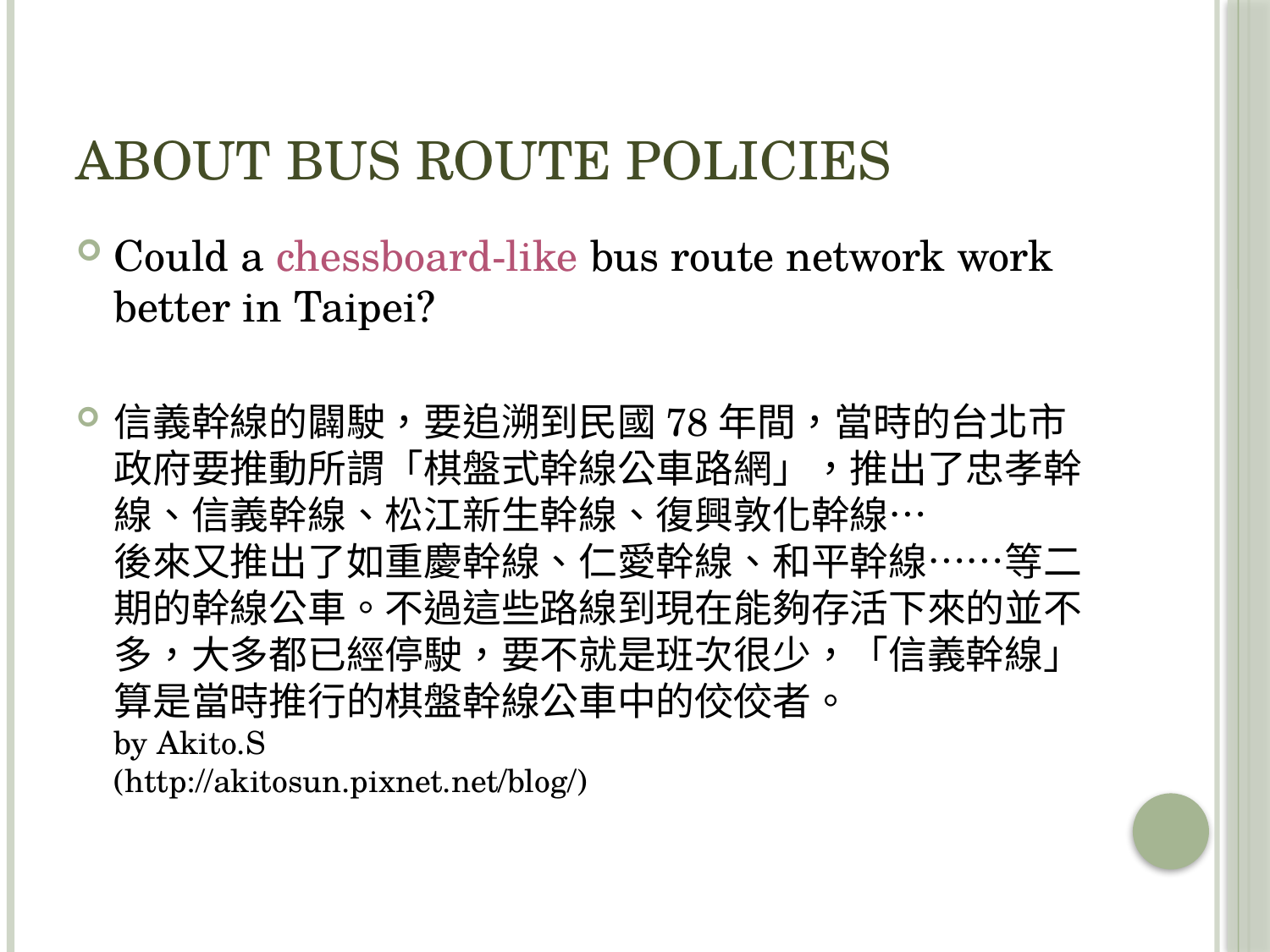

# About Bus Route Policies
Could a chessboard-like bus route network work better in Taipei?

信義幹線的闢駛，要追溯到民國78年間，當時的台北市政府要推動所謂「棋盤式幹線公車路網」，推出了忠孝幹線、信義幹線、松江新生幹線、復興敦化幹線…
後來又推出了如重慶幹線、仁愛幹線、和平幹線……等二期的幹線公車。不過這些路線到現在能夠存活下來的並不多，大多都已經停駛，要不就是班次很少，「信義幹線」算是當時推行的棋盤幹線公車中的佼佼者。
by Akito.S
(http://akitosun.pixnet.net/blog/)